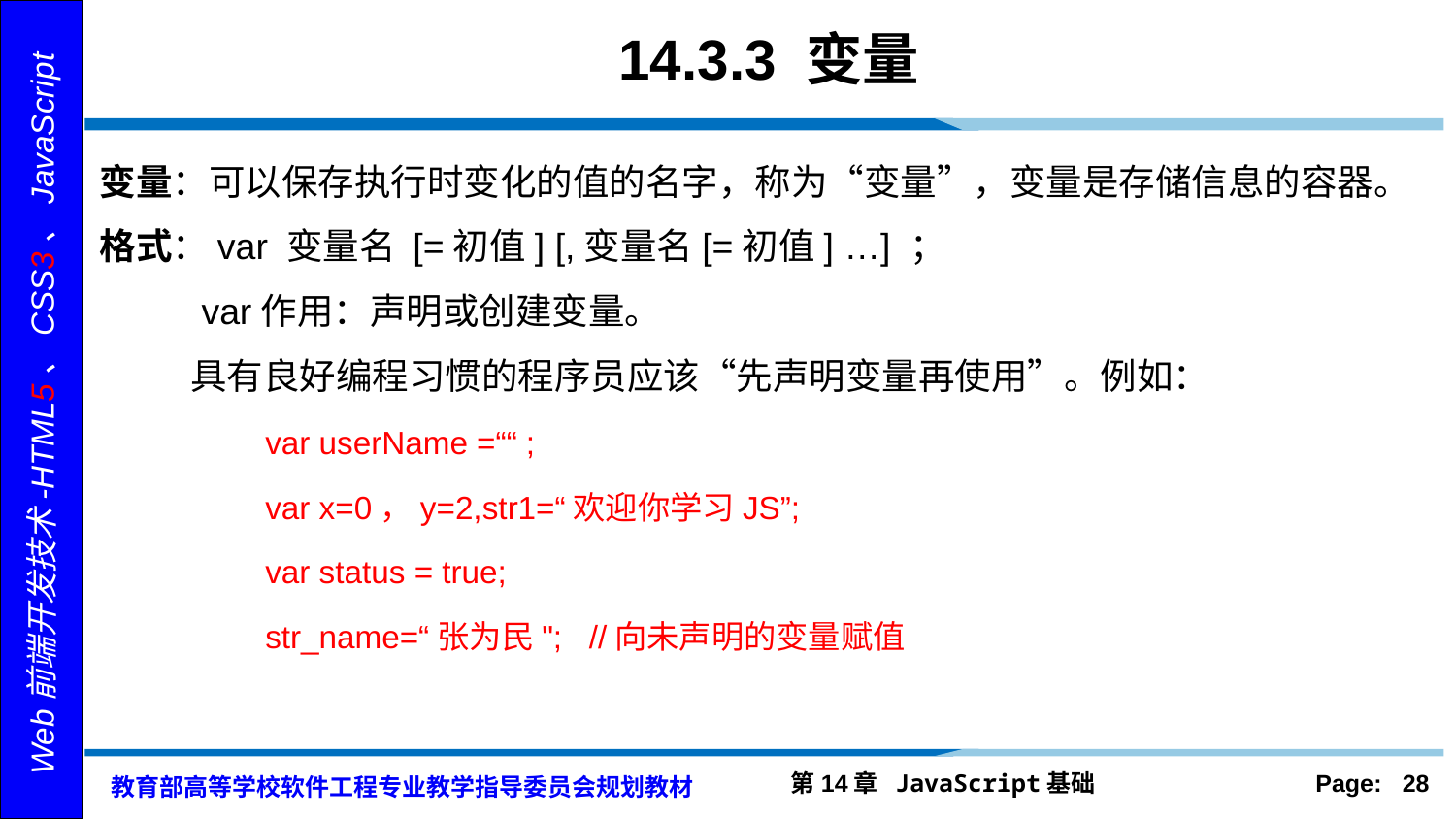

# 14.3.3 变量
变量：可以保存执行时变化的值的名字，称为“变量”，变量是存储信息的容器。
格式：var 变量名 [=初值] [,变量名[=初值] …] ；
          var作用：声明或创建变量。
          具有良好编程习惯的程序员应该“先声明变量再使用”。例如：
            var userName =““ ;
            var x=0，y=2,str1=“欢迎你学习JS”;
            var status = true;
            str_name=“张为民";   //向未声明的变量赋值